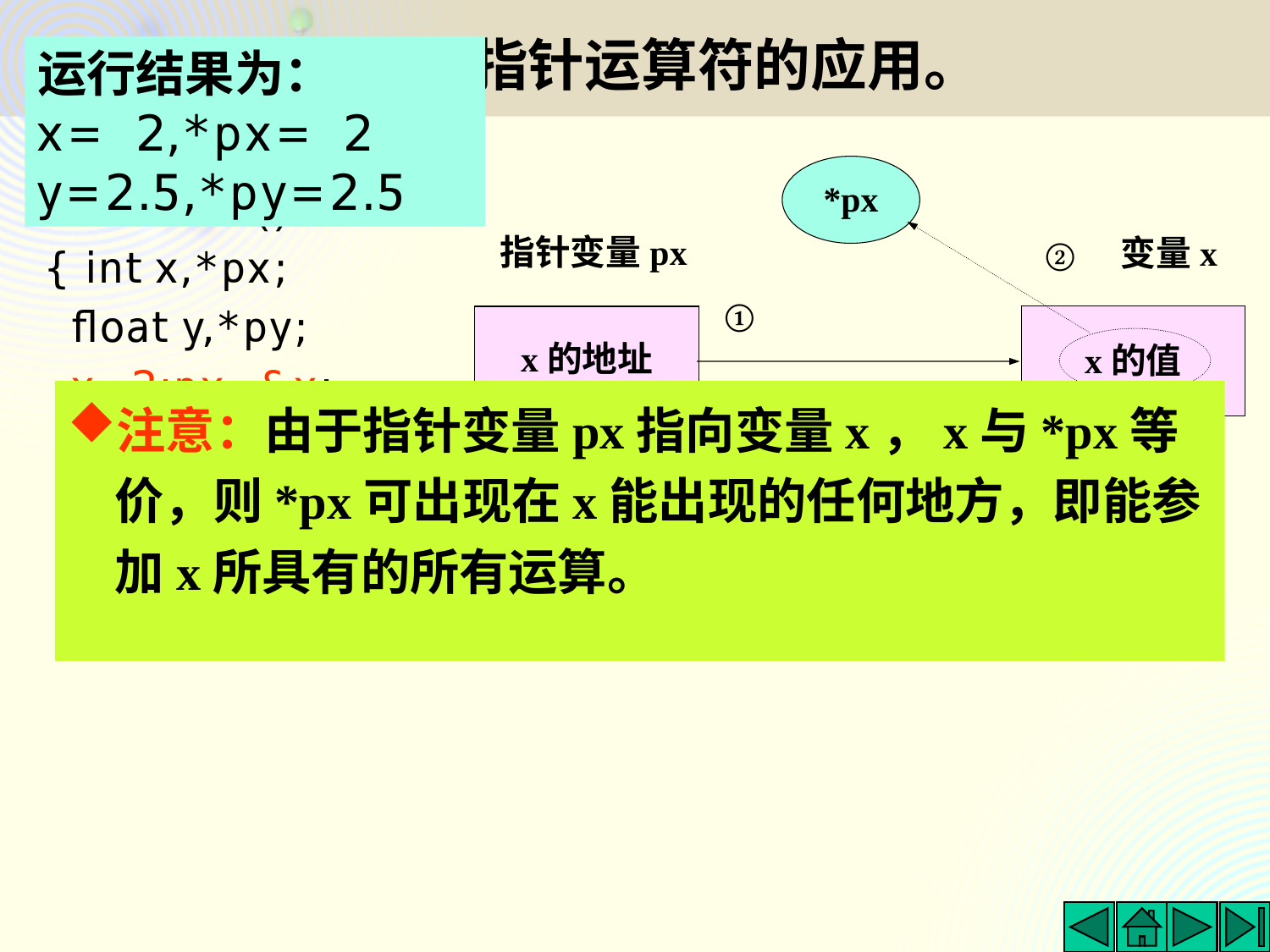

# 例8.3  指针运算符的应用。
运行结果为：
x=  2,*px=  2
y=2.5,*py=2.5
#include <stdio.h>
void main()
{ int x,*px;
  float y,*py;
  x=2;px=&x;
  y=2.5;py=&y;
  printf("x=%3d,*px=%3d\n",x,*px);
	                      //  *px 为取出px所指向的变量x的值
  printf("y=%3.1f,*py=%3.1f\n",y,*py);}
*px

指针变量px
变量x
②
①
x的值
x的地址

注意：由于指针变量px指向变量x，x与*px等价，则*px可出现在x能出现的任何地方，即能参加x所具有的所有运算。